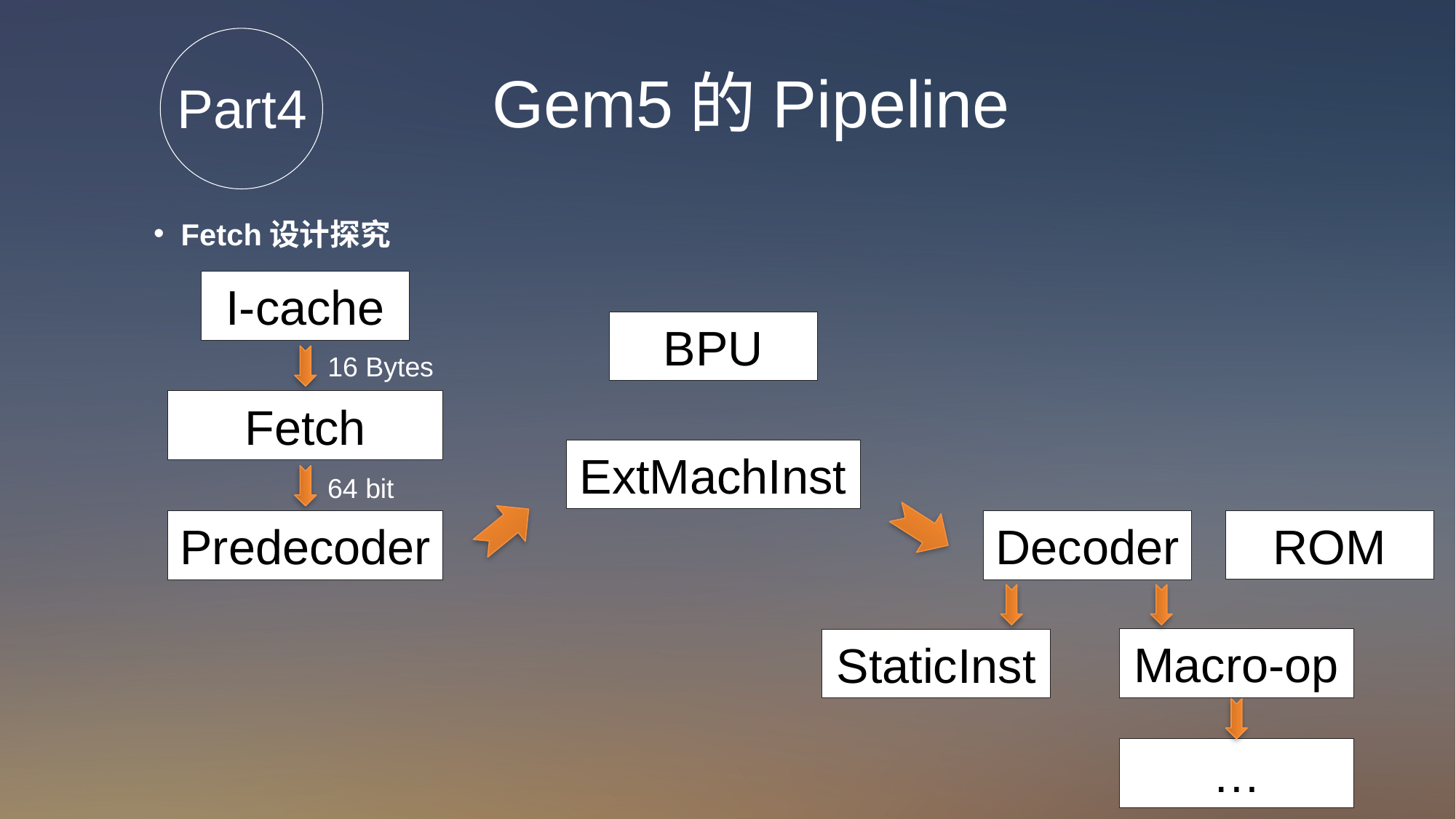

Gem5的Pipeline
Part4
Fetch设计探究
I-cache
BPU
16 Bytes

Fetch
ExtMachInst
64 bit

ROM
Predecoder
Decoder

Macro-op
StaticInst

…